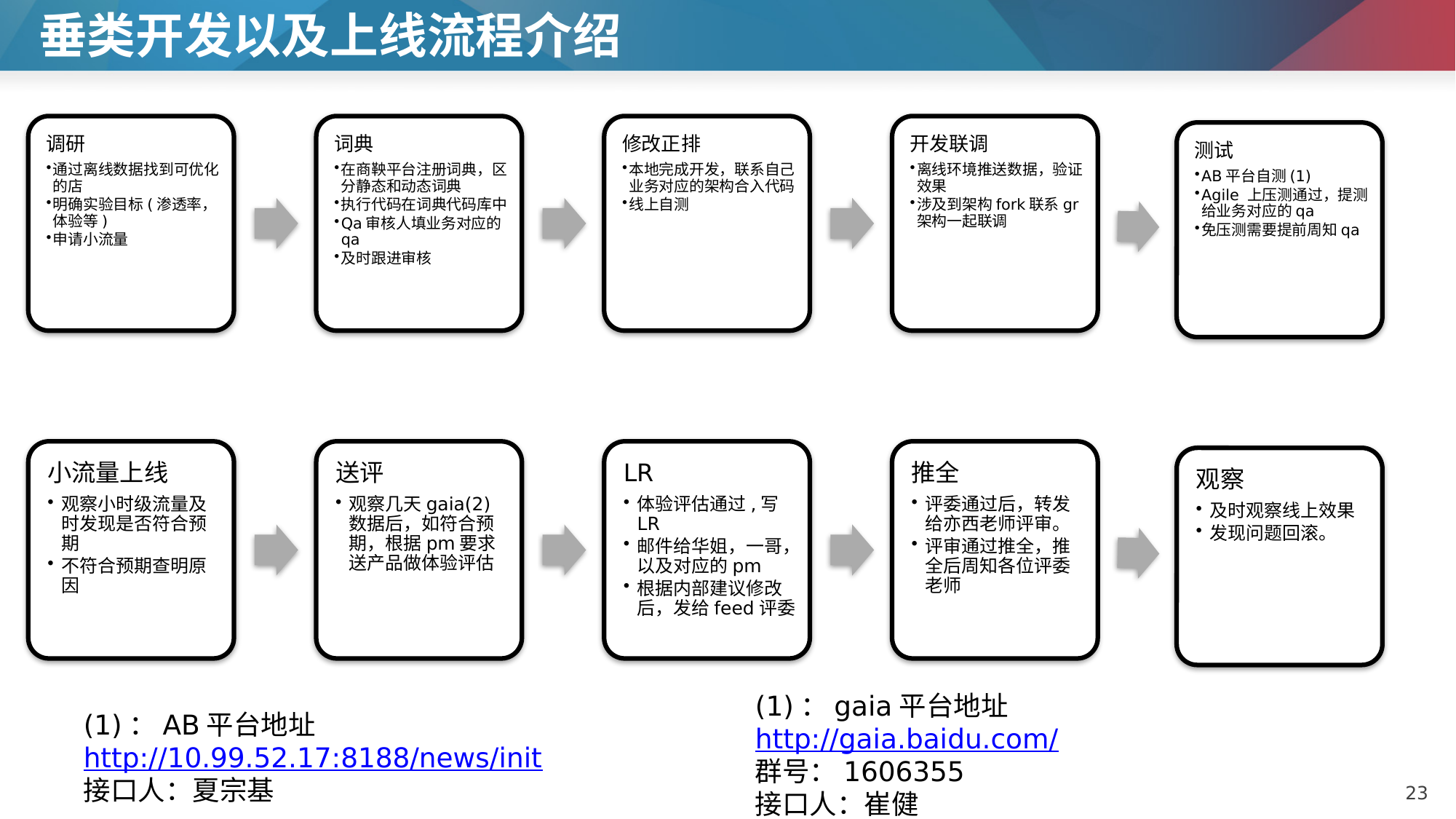

# 垂类开发以及上线流程介绍
调研
通过离线数据找到可优化的店
明确实验目标(渗透率，体验等)
申请小流量

词典
在商鞅平台注册词典，区分静态和动态词典
执行代码在词典代码库中
Qa审核人填业务对应的qa
及时跟进审核

修改正排
本地完成开发，联系自己业务对应的架构合入代码
线上自测

开发联调
离线环境推送数据，验证效果
涉及到架构fork联系gr 架构一起联调

测试
AB平台自测(1)
Agile 上压测通过，提测给业务对应的qa
免压测需要提前周知qa
小流量上线
观察小时级流量及时发现是否符合预期
不符合预期查明原因

送评
观察几天gaia(2)数据后，如符合预期，根据pm要求送产品做体验评估

LR
体验评估通过,写LR
邮件给华姐，一哥，以及对应的pm
根据内部建议修改后，发给feed评委

推全
评委通过后，转发给亦西老师评审。
评审通过推全，推全后周知各位评委老师

观察
及时观察线上效果
发现问题回滚。
(1)：gaia平台地址
http://gaia.baidu.com/
群号：1606355
接口人：崔健
(1)：AB平台地址  http://10.99.52.17:8188/news/init
接口人：夏宗基